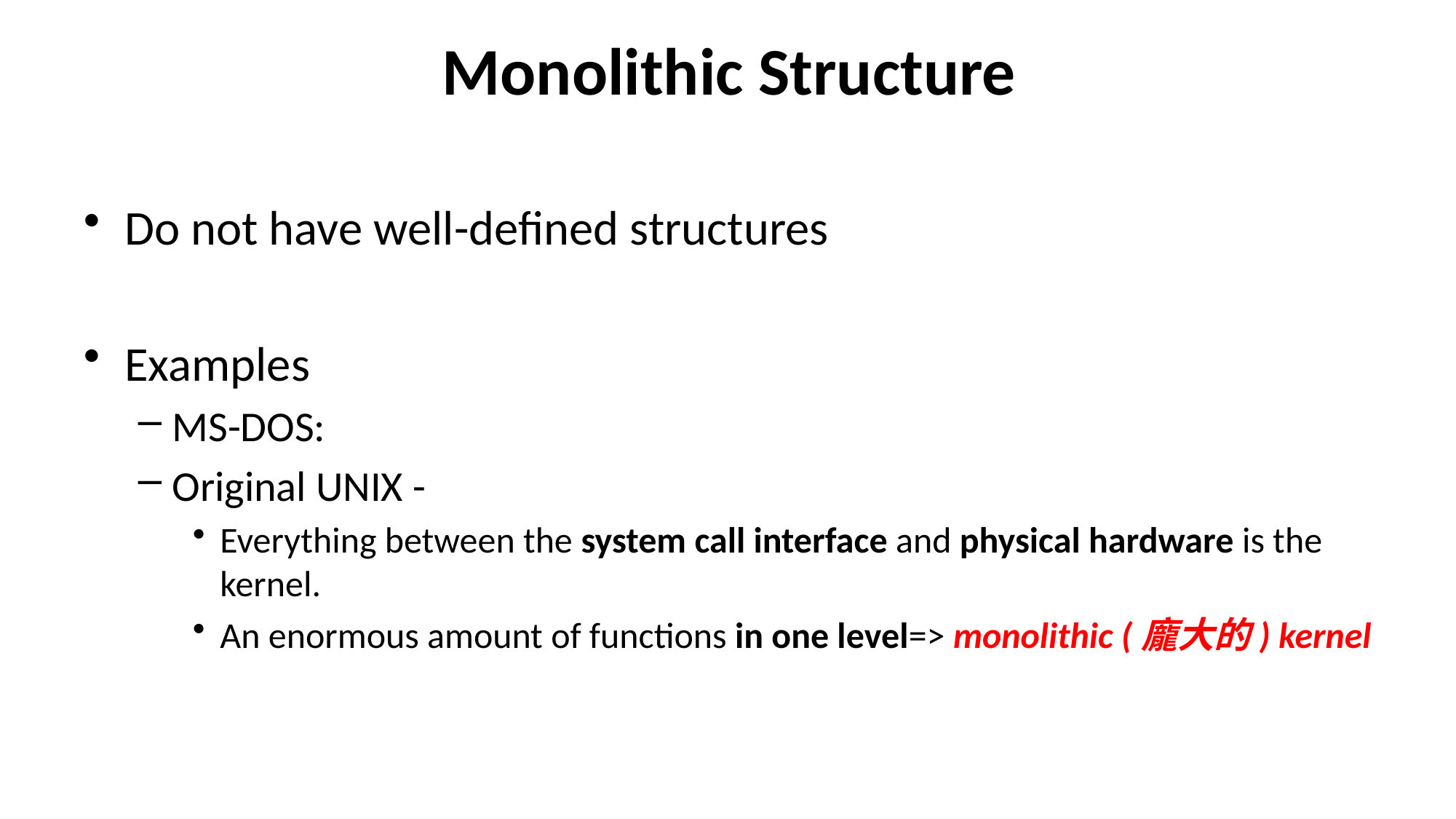

# Monolithic Structure
Do not have well-defined structures

Examples
MS-DOS:
Original UNIX -
Everything between the system call interface and physical hardware is the kernel.
An enormous amount of functions in one level=> monolithic (龐大的) kernel